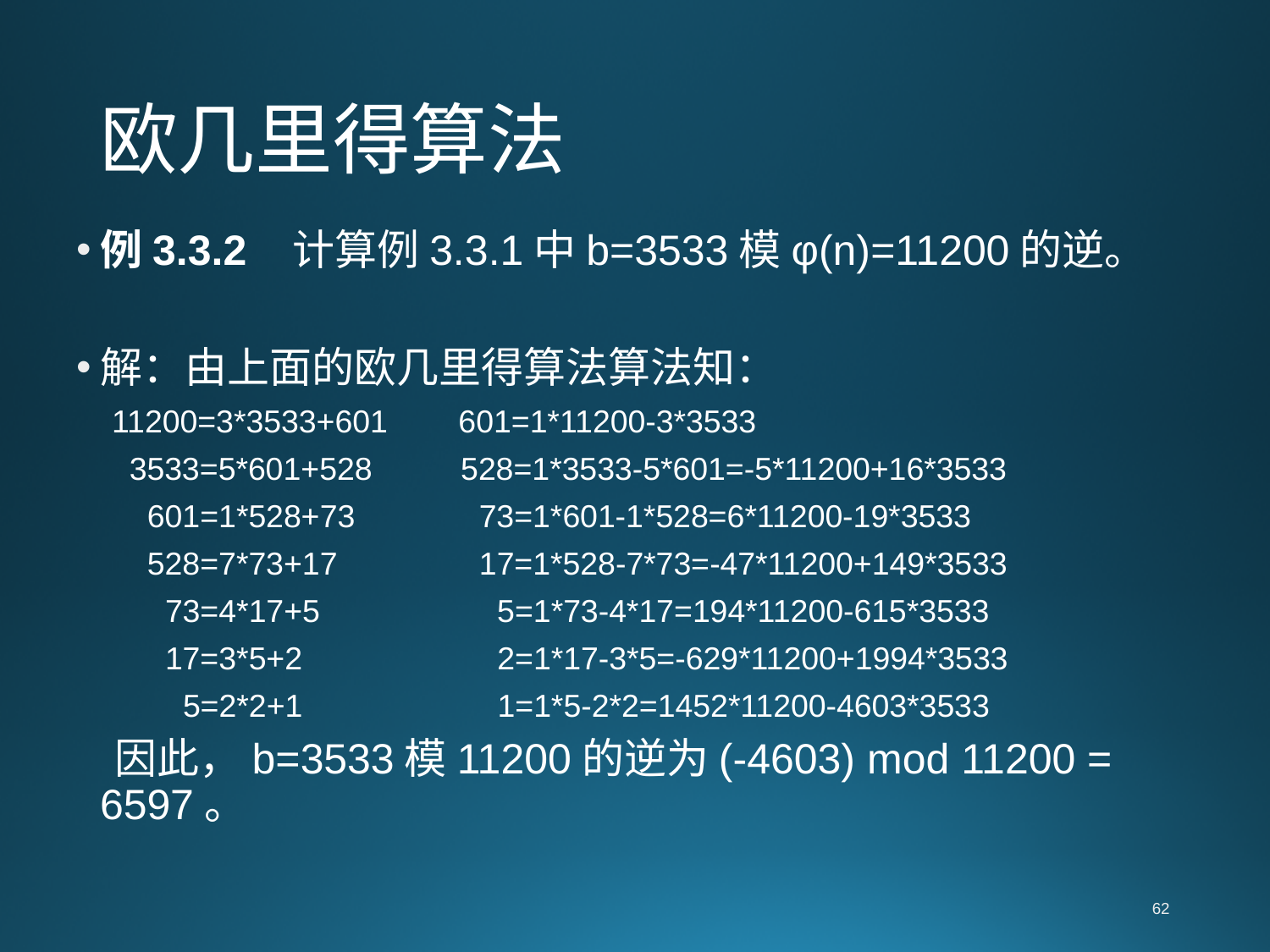

# 欧几里得算法
例3.3.2   计算例3.3.1中b=3533模φ(n)=11200的逆。

解：由上面的欧几里得算法算法知：
    11200=3*3533+601        601=1*11200-3*3533
      3533=5*601+528          528=1*3533-5*601=-5*11200+16*3533
        601=1*528+73              73=1*601-1*528=6*11200-19*3533
        528=7*73+17                17=1*528-7*73=-47*11200+149*3533
          73=4*17+5                    5=1*73-4*17=194*11200-615*3533
          17=3*5+2                      2=1*17-3*5=-629*11200+1994*3533
            5=2*2+1                      1=1*5-2*2=1452*11200-4603*3533
   因此，b=3533模11200的逆为(-4603) mod 11200 = 6597。
62